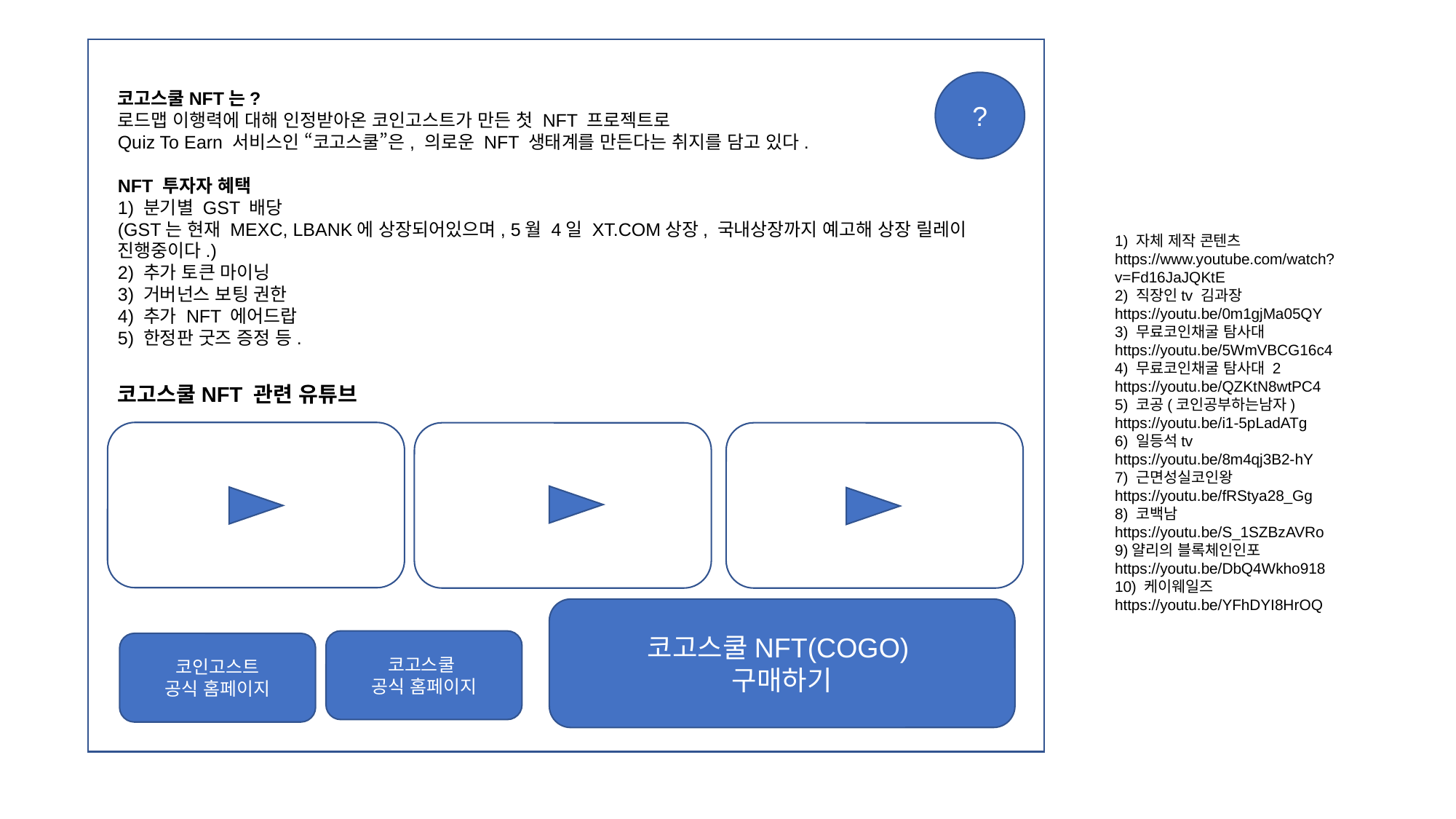

?
코고스쿨NFT는?
로드맵 이행력에 대해 인정받아온 코인고스트가 만든 첫 NFT 프로젝트로
Quiz To Earn 서비스인 “코고스쿨”은, 의로운 NFT 생태계를 만든다는 취지를 담고 있다.

NFT 투자자 혜택
1) 분기별 GST 배당
(GST는 현재 MEXC, LBANK에 상장되어있으며, 5월 4일 XT.COM상장, 국내상장까지 예고해 상장 릴레이 진행중이다.)
2) 추가 토큰 마이닝
3) 거버넌스 보팅 권한
4) 추가 NFT 에어드랍
5) 한정판 굿즈 증정 등.

코고스쿨NFT 관련 유튜브

#
1) 자체 제작 콘텐츠
https://www.youtube.com/watch?v=Fd16JaJQKtE
2) 직장인tv 김과장
https://youtu.be/0m1gjMa05QY
3) 무료코인채굴 탐사대
https://youtu.be/5WmVBCG16c4
4) 무료코인채굴 탐사대 2
https://youtu.be/QZKtN8wtPC4
5) 코공(코인공부하는남자)
https://youtu.be/i1-5pLadATg
6) 일등석tv
https://youtu.be/8m4qj3B2-hY
7) 근면성실코인왕
https://youtu.be/fRStya28_Gg
8) 코백남
https://youtu.be/S_1SZBzAVRo
9)얄리의 블록체인인포
https://youtu.be/DbQ4Wkho918
10) 케이웨일즈
https://youtu.be/YFhDYI8HrOQ

코고스쿨NFT(COGO)
구매하기
코고스쿨
공식 홈페이지
코인고스트
공식 홈페이지